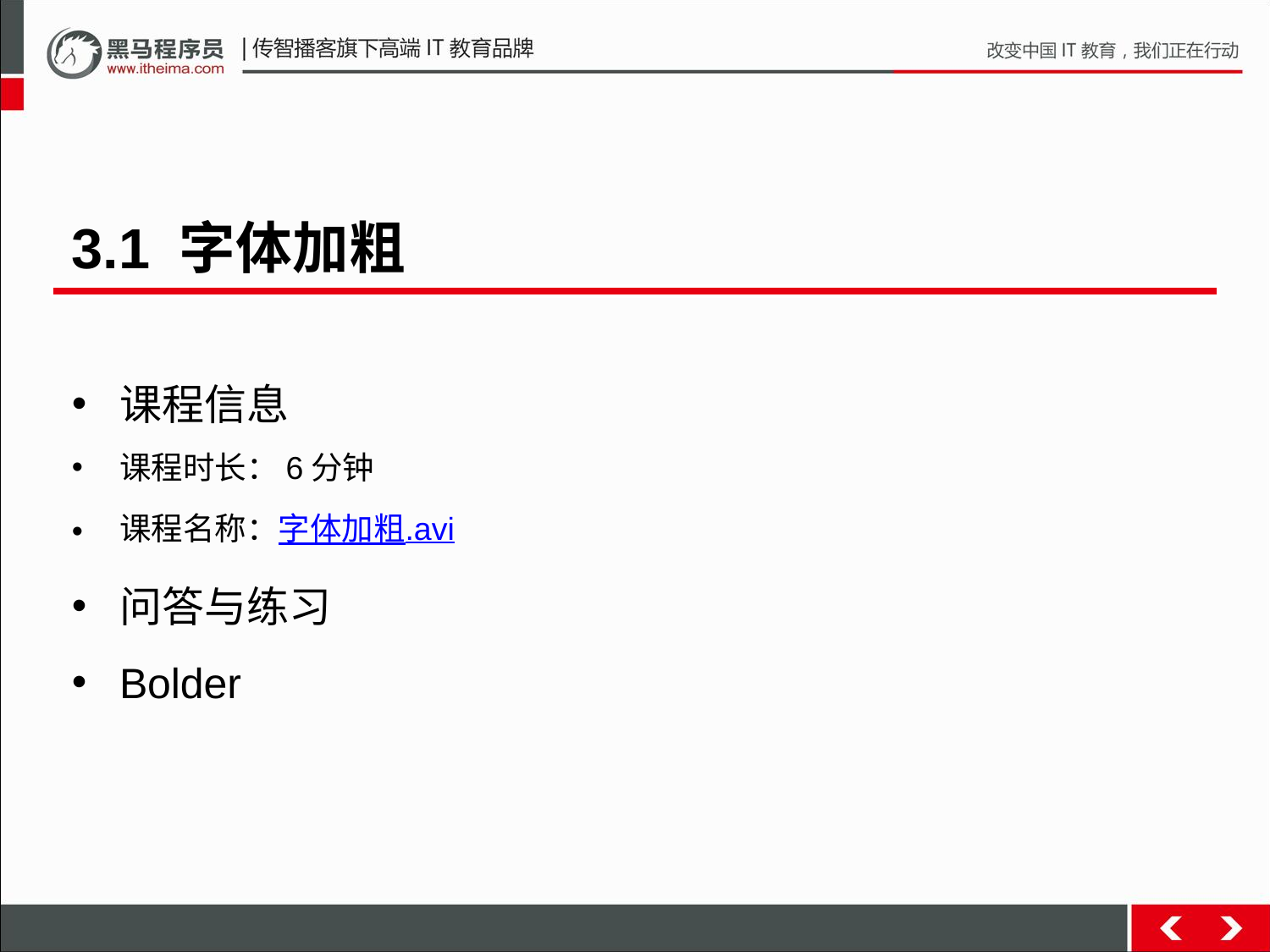

3.1 字体加粗
课程信息
课程时长：6分钟
课程名称：字体加粗.avi
问答与练习
Bolder